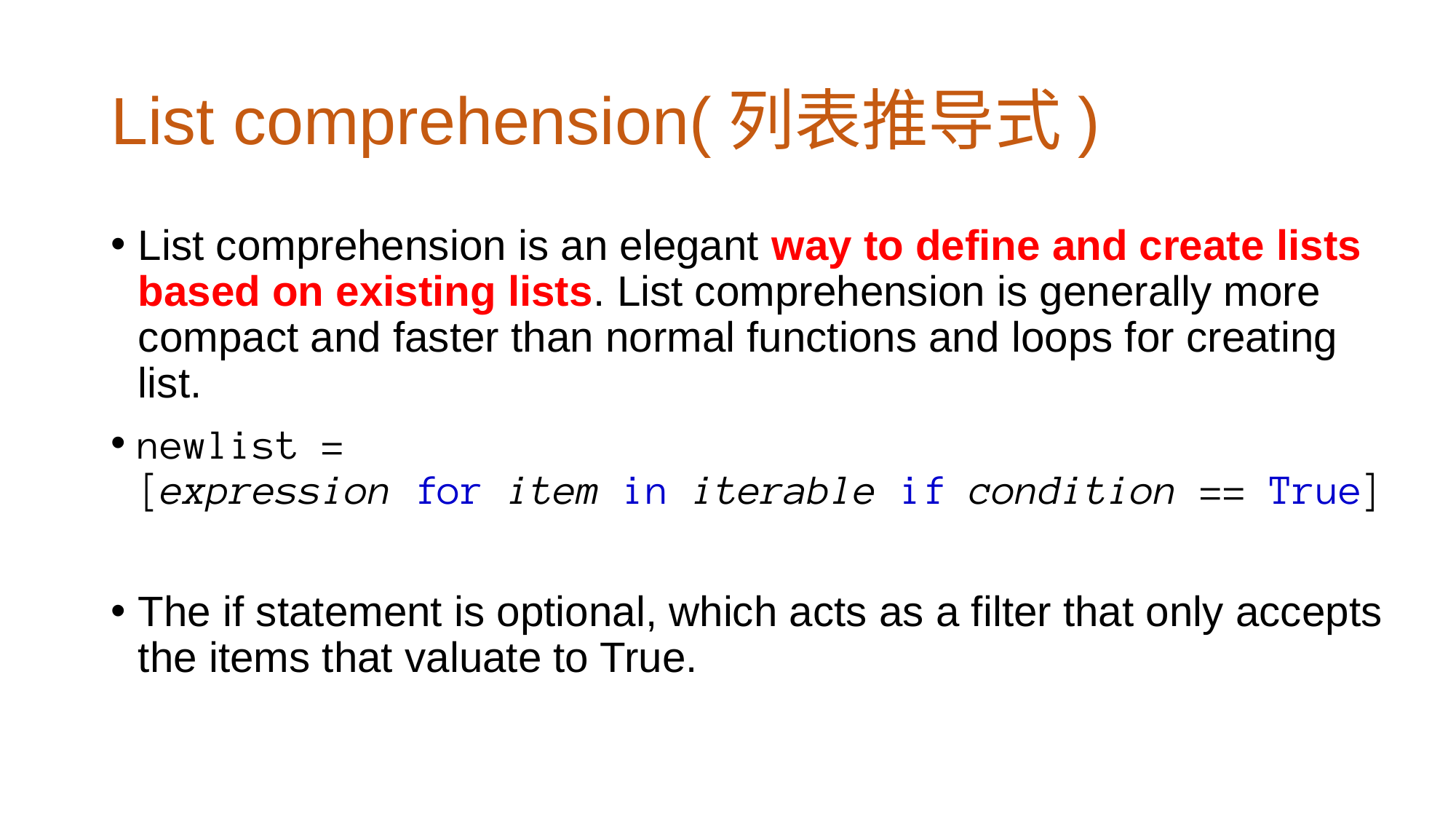

# List comprehension(列表推导式)
List comprehension is an elegant way to define and create lists based on existing lists. List comprehension is generally more compact and faster than normal functions and loops for creating list.
newlist = [expression for item in iterable if condition == True]

The if statement is optional, which acts as a filter that only accepts the items that valuate to True.